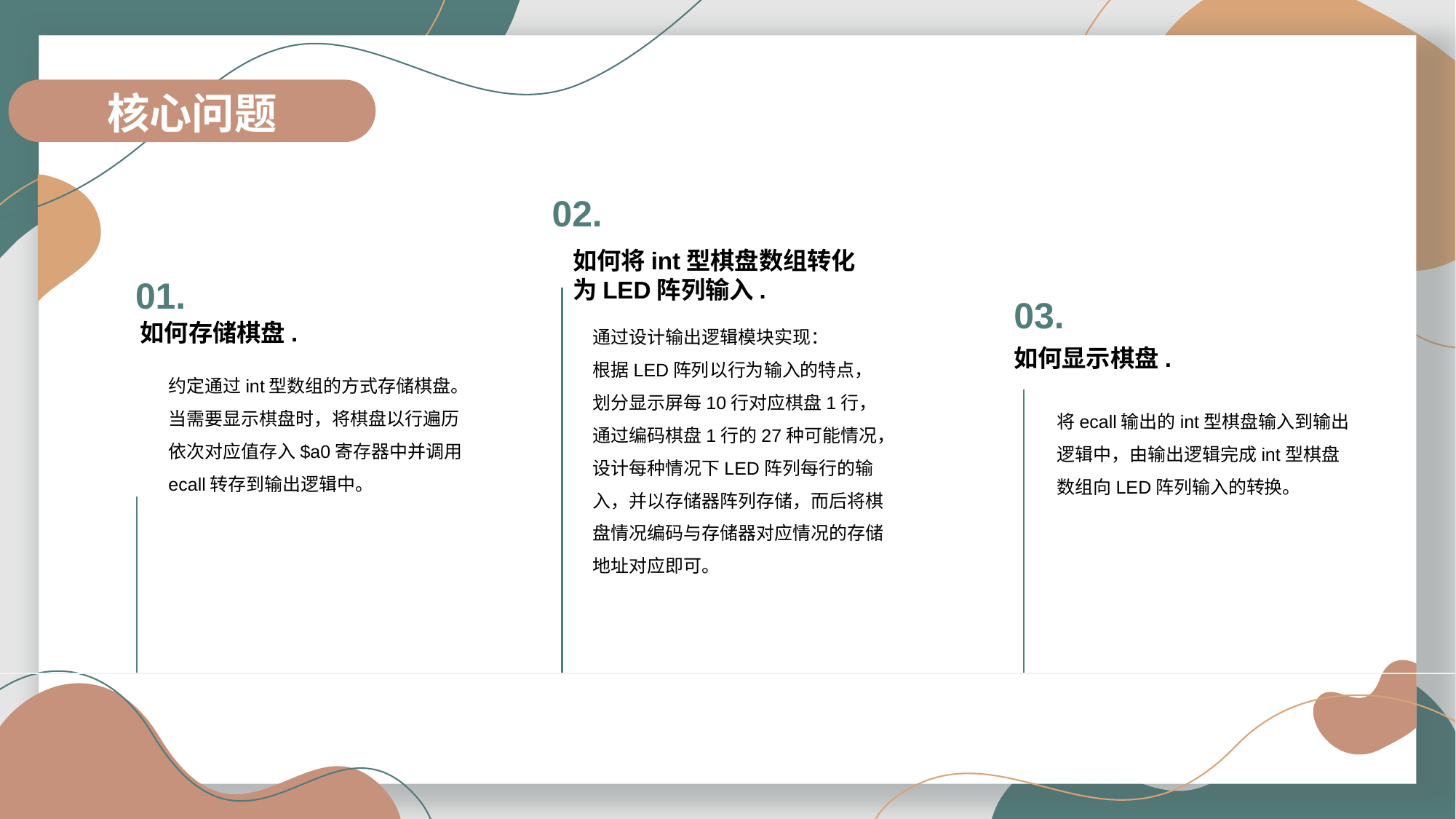

核心问题
02.
如何将int型棋盘数组转化为LED阵列输入.
通过设计输出逻辑模块实现：
根据LED阵列以行为输入的特点，划分显示屏每10行对应棋盘1行，通过编码棋盘1行的27种可能情况，设计每种情况下LED阵列每行的输入，并以存储器阵列存储，而后将棋盘情况编码与存储器对应情况的存储地址对应即可。
01.
如何存储棋盘.
约定通过int型数组的方式存储棋盘。当需要显示棋盘时，将棋盘以行遍历依次对应值存入$a0寄存器中并调用ecall转存到输出逻辑中。
03.
如何显示棋盘.
将ecall输出的int型棋盘输入到输出逻辑中，由输出逻辑完成int型棋盘数组向LED阵列输入的转换。